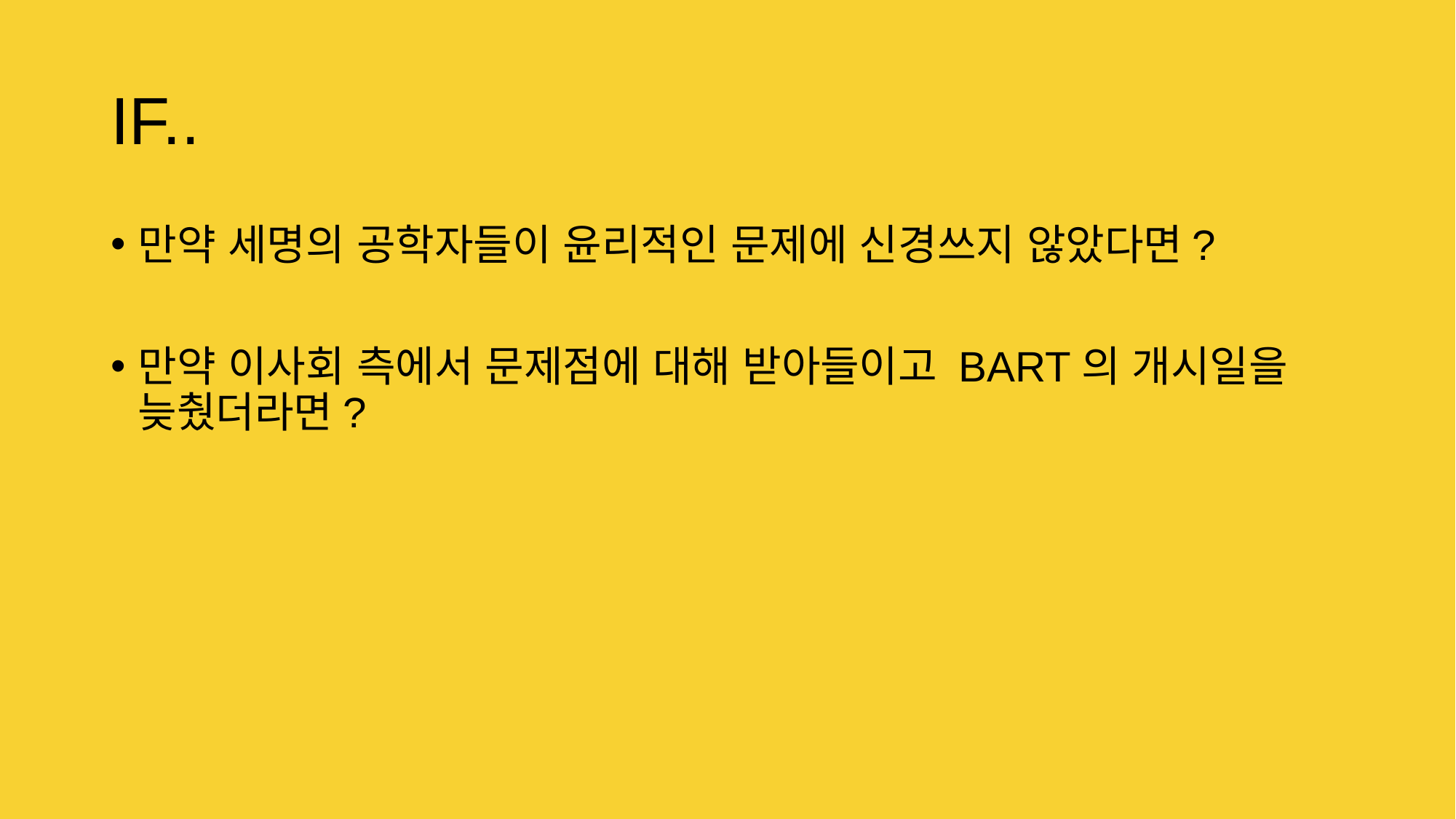

# IF..
만약 세명의 공학자들이 윤리적인 문제에 신경쓰지 않았다면?

만약 이사회 측에서 문제점에 대해 받아들이고 BART의 개시일을 늦췄더라면?